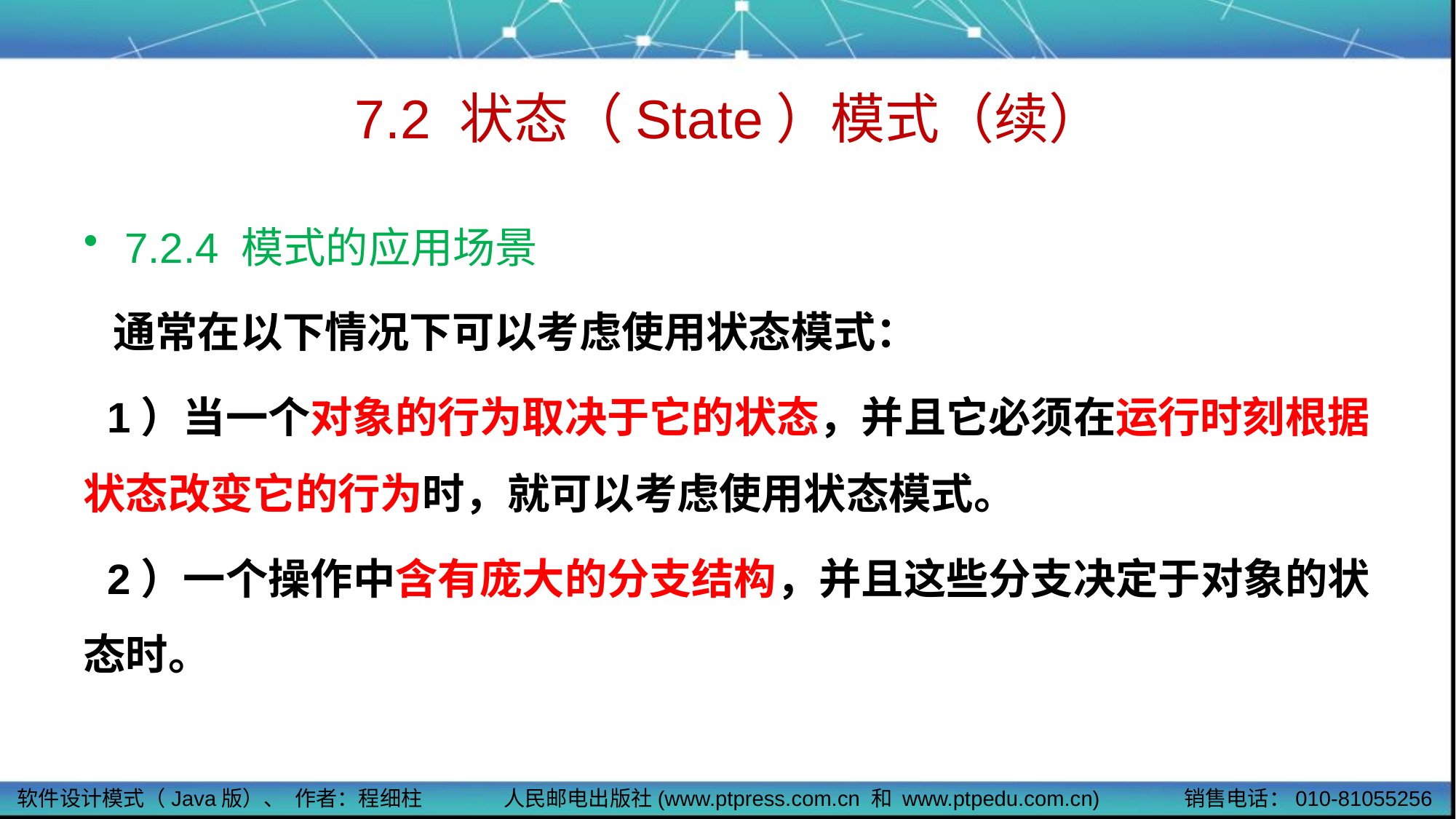

# 7.2 状态（State）模式（续）
7.2.4 模式的应用场景
  通常在以下情况下可以考虑使用状态模式：
  1）当一个对象的行为取决于它的状态，并且它必须在运行时刻根据状态改变它的行为时，就可以考虑使用状态模式。
  2）一个操作中含有庞大的分支结构，并且这些分支决定于对象的状态时。
软件设计模式（Java版）、  作者：程细柱
人民邮电出版社(www.ptpress.com.cn 和 www.ptpedu.com.cn)
销售电话：010-81055256